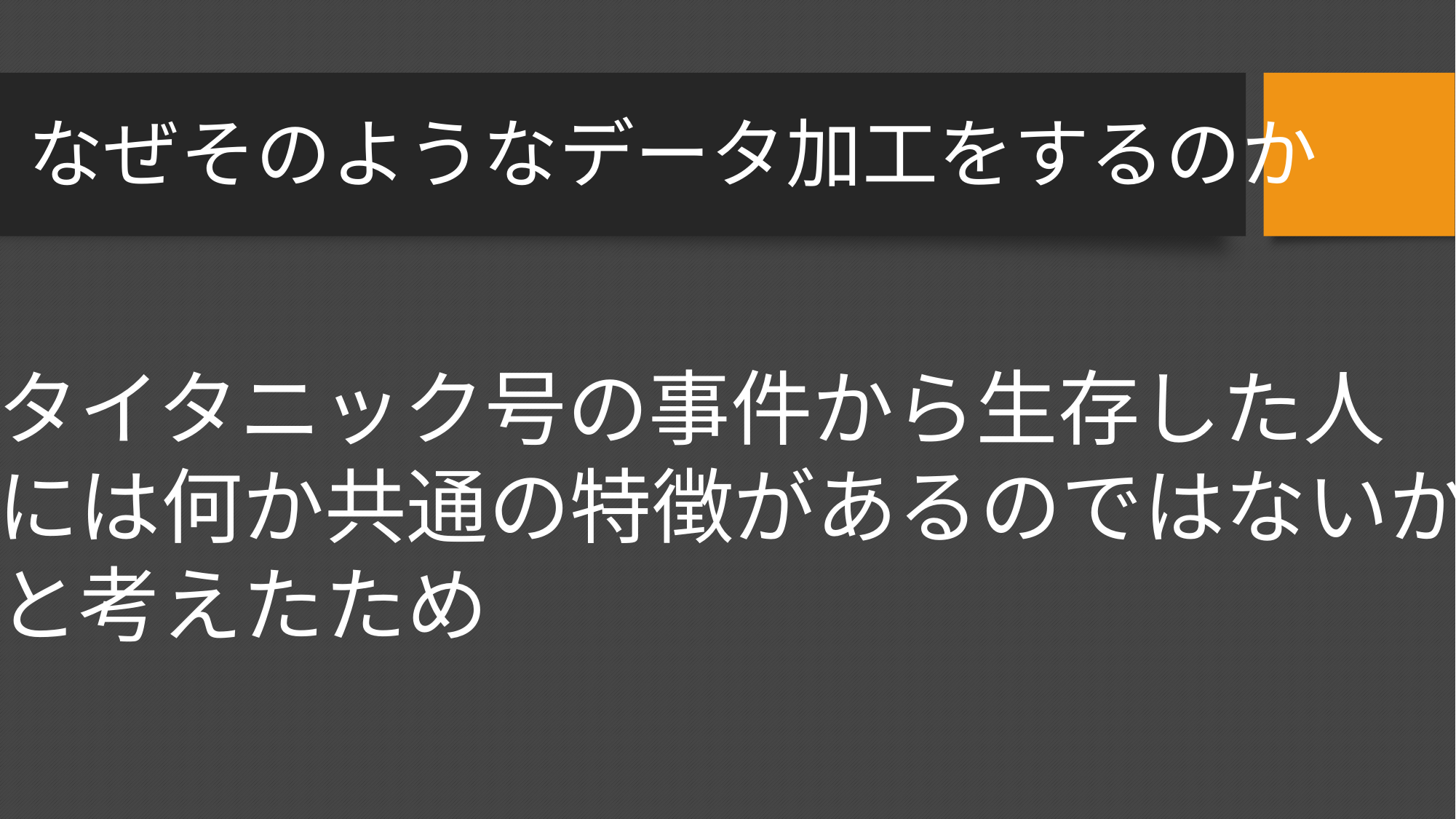

# なぜそのようなデータ加工をするのか
タイタニック号の事件から生存した人
には何か共通の特徴があるのではないか
と考えたため